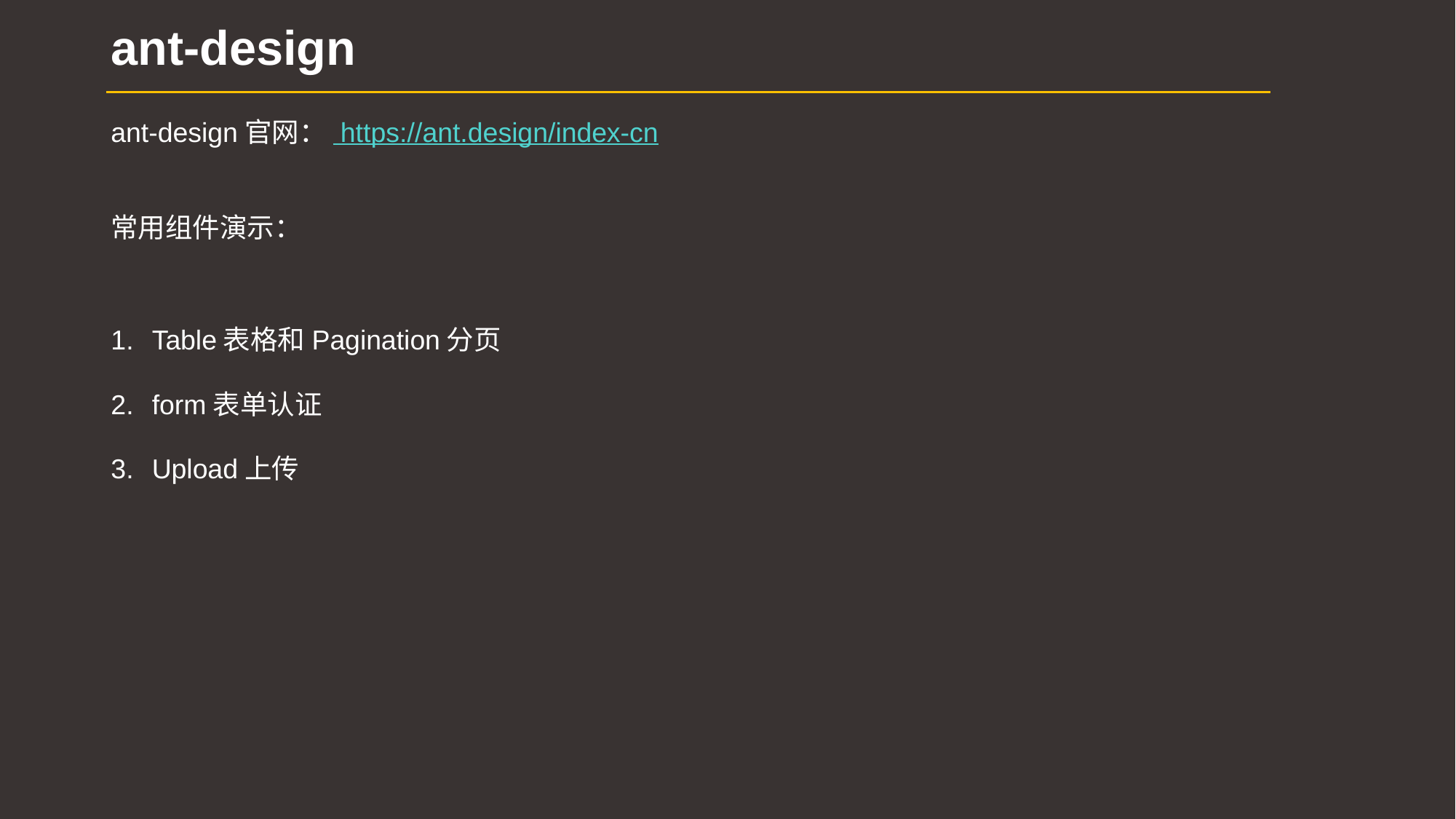

# ant-design
ant-design官网： https://ant.design/index-cn

常用组件演示：

Table表格和Pagination分页
form表单认证
Upload上传